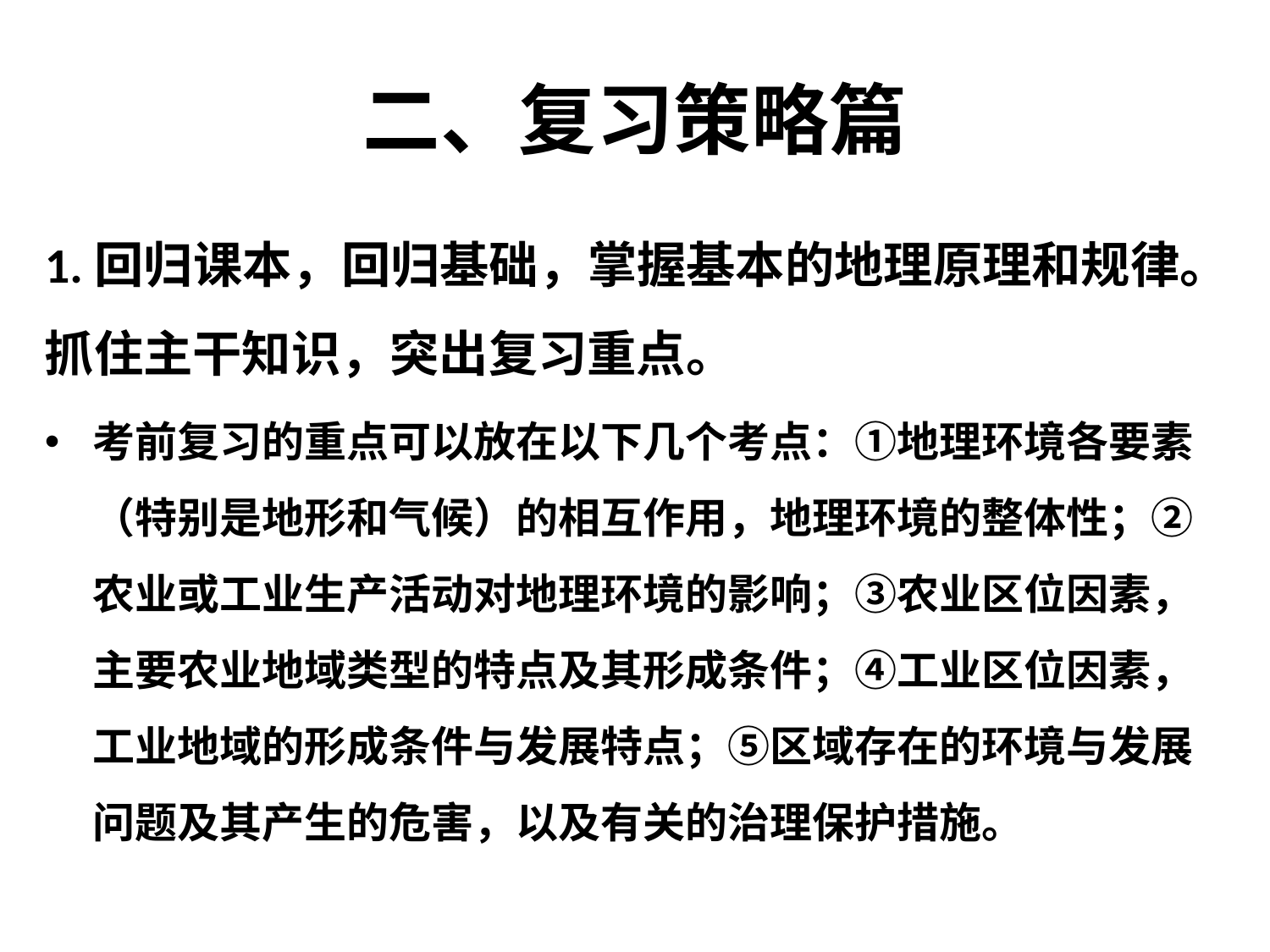

# 二、复习策略篇
1.回归课本，回归基础，掌握基本的地理原理和规律。抓住主干知识，突出复习重点。
考前复习的重点可以放在以下几个考点：①地理环境各要素（特别是地形和气候）的相互作用，地理环境的整体性；②农业或工业生产活动对地理环境的影响；③农业区位因素，主要农业地域类型的特点及其形成条件；④工业区位因素，工业地域的形成条件与发展特点；⑤区域存在的环境与发展问题及其产生的危害，以及有关的治理保护措施。